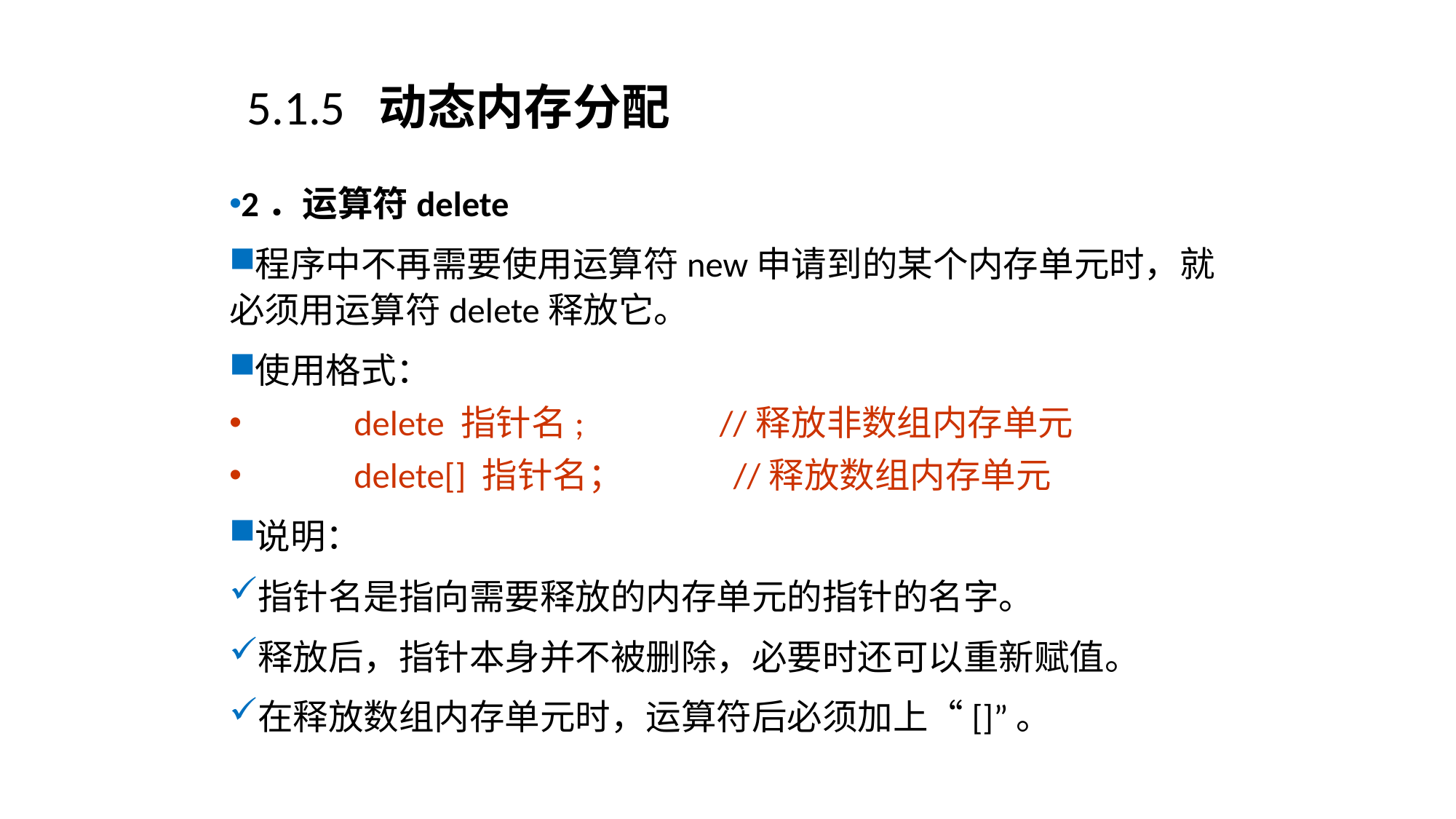

# 5.1.5  动态内存分配
2．运算符delete
程序中不再需要使用运算符new申请到的某个内存单元时，就必须用运算符delete释放它。
使用格式：
            delete 指针名;                 //释放非数组内存单元
            delete[] 指针名；             //释放数组内存单元
说明：
指针名是指向需要释放的内存单元的指针的名字。
释放后，指针本身并不被删除，必要时还可以重新赋值。
在释放数组内存单元时，运算符后必须加上“[]”。